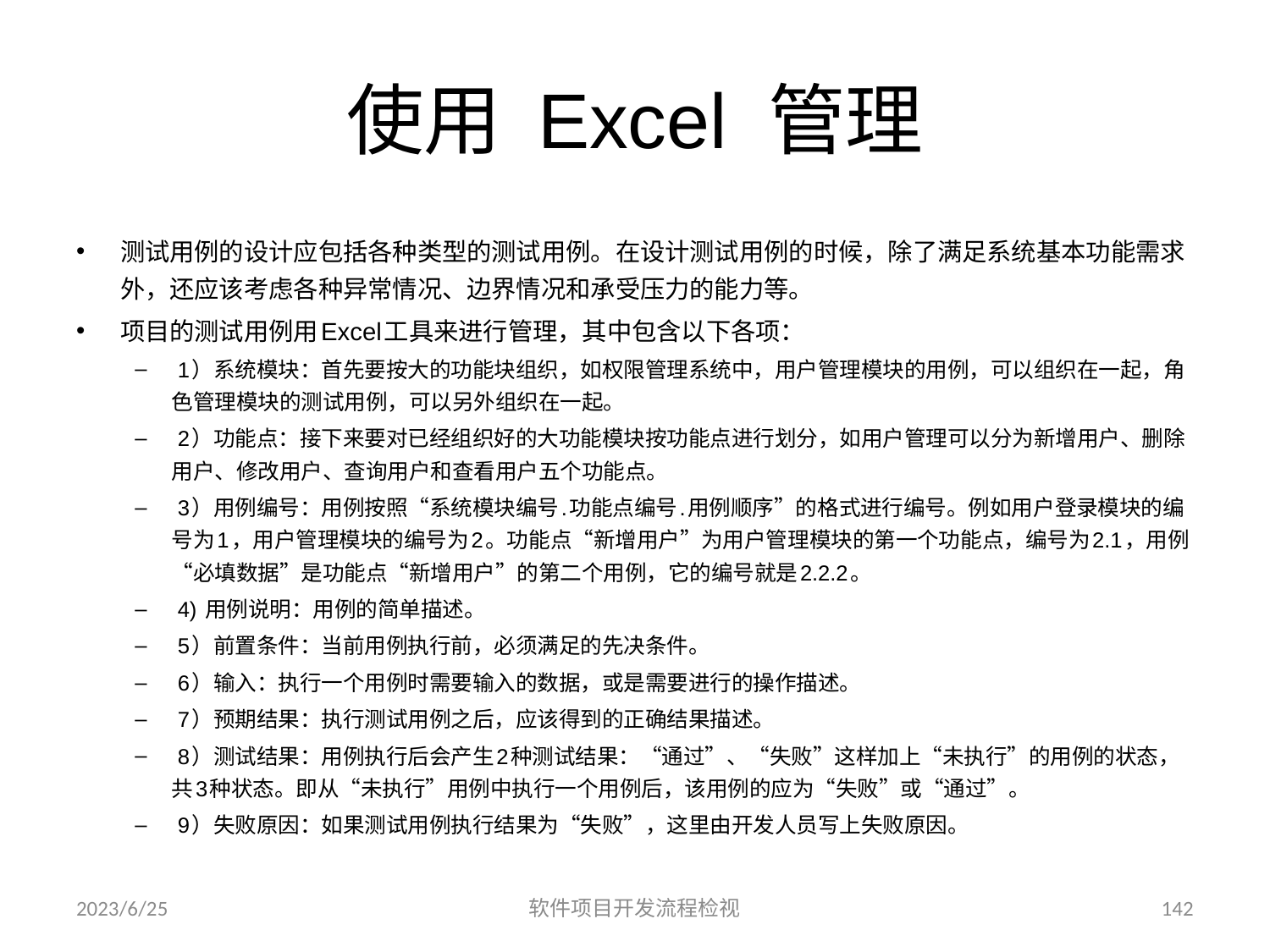

# 使用 Excel 管理
测试用例的设计应包括各种类型的测试用例。在设计测试用例的时候，除了满足系统基本功能需求外，还应该考虑各种异常情况、边界情况和承受压力的能力等。
项目的测试用例用Excel工具来进行管理，其中包含以下各项：
 1）系统模块：首先要按大的功能块组织，如权限管理系统中，用户管理模块的用例，可以组织在一起，角色管理模块的测试用例，可以另外组织在一起。
 2）功能点：接下来要对已经组织好的大功能模块按功能点进行划分，如用户管理可以分为新增用户、删除用户、修改用户、查询用户和查看用户五个功能点。
 3）用例编号：用例按照“系统模块编号.功能点编号.用例顺序”的格式进行编号。例如用户登录模块的编号为1，用户管理模块的编号为2。功能点“新增用户”为用户管理模块的第一个功能点，编号为2.1，用例“必填数据”是功能点“新增用户”的第二个用例，它的编号就是2.2.2。
 4) 用例说明：用例的简单描述。
 5）前置条件：当前用例执行前，必须满足的先决条件。
 6）输入：执行一个用例时需要输入的数据，或是需要进行的操作描述。
 7）预期结果：执行测试用例之后，应该得到的正确结果描述。
 8）测试结果：用例执行后会产生2种测试结果：“通过”、“失败”这样加上“未执行”的用例的状态，共3种状态。即从“未执行”用例中执行一个用例后，该用例的应为“失败”或“通过”。
 9）失败原因：如果测试用例执行结果为“失败”，这里由开发人员写上失败原因。

2023/6/25
软件项目开发流程检视
142